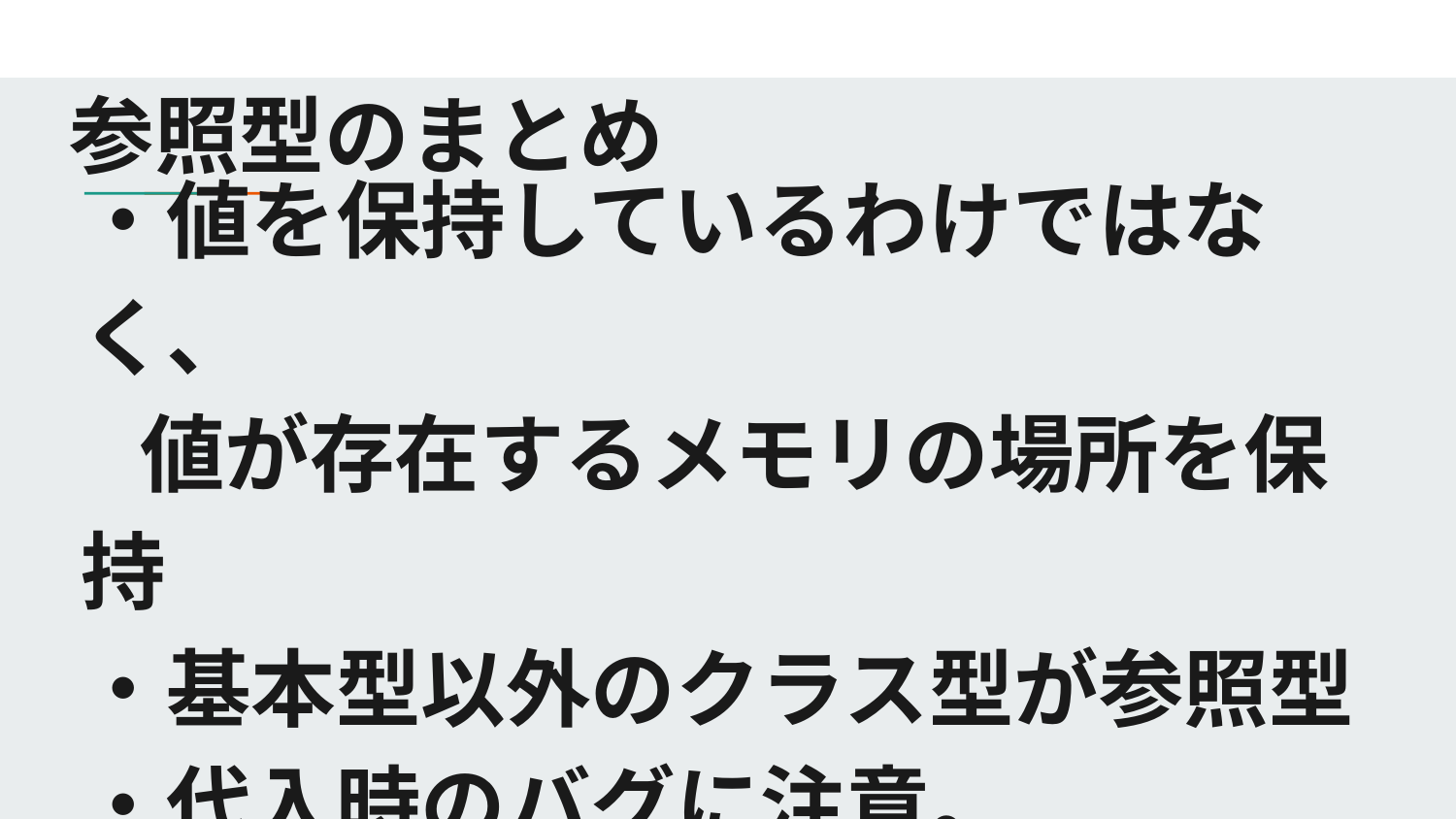

# 参照型のまとめ
・値を保持しているわけではなく、
  値が存在するメモリの場所を保持
・基本型以外のクラス型が参照型
・代入時のバグに注意。